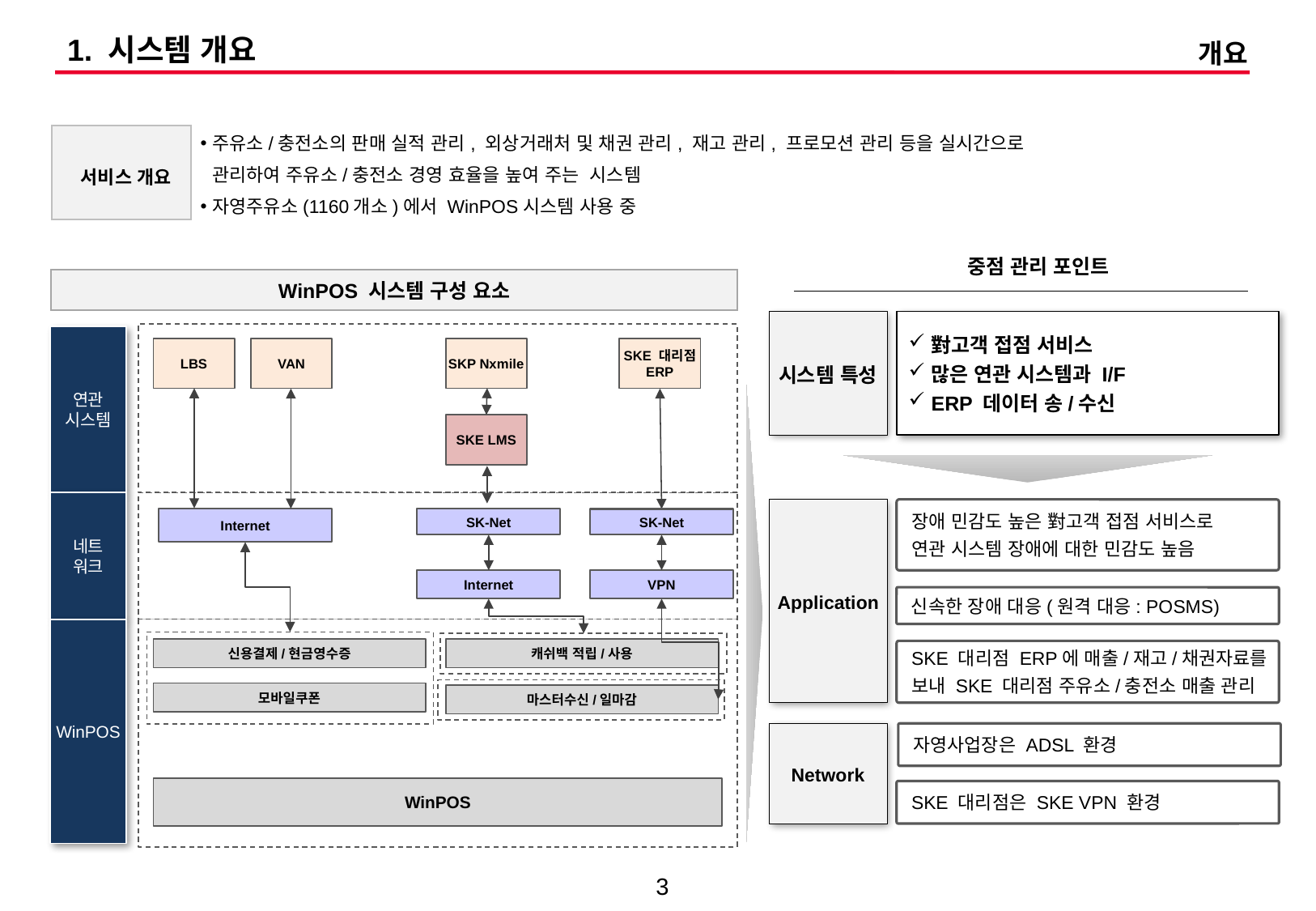

# 1. 시스템 개요
개요
주유소/충전소의 판매 실적 관리, 외상거래처 및 채권 관리, 재고 관리, 프로모션 관리 등을 실시간으로
관리하여 주유소/충전소 경영 효율을 높여 주는  시스템
자영주유소(1160개소)에서 WinPOS시스템 사용 중
 서비스 개요
중점 관리 포인트
WinPOS 시스템 구성 요소
시스템 특성
對고객 접점 서비스
많은 연관 시스템과 I/F
ERP 데이터 송/수신

연관
시스템
LBS
VAN
SKP Nxmile
SKE 대리점 ERP
SKE LMS

네트
워크

장애 민감도 높은 對고객 접점 서비스로
연관 시스템 장애에 대한 민감도 높음
Application
Internet
SK-Net
SK-Net
Internet
VPN
신속한 장애 대응(원격 대응: POSMS)

WinPOS

신용결제/현금영수증
캐쉬백 적립/사용
SKE 대리점 ERP에 매출/재고/채권자료를
보내 SKE 대리점 주유소/충전소 매출 관리

모바일쿠폰
마스터수신/일마감
자영사업장은 ADSL 환경
Network
WinPOS
SKE 대리점은 SKE VPN 환경